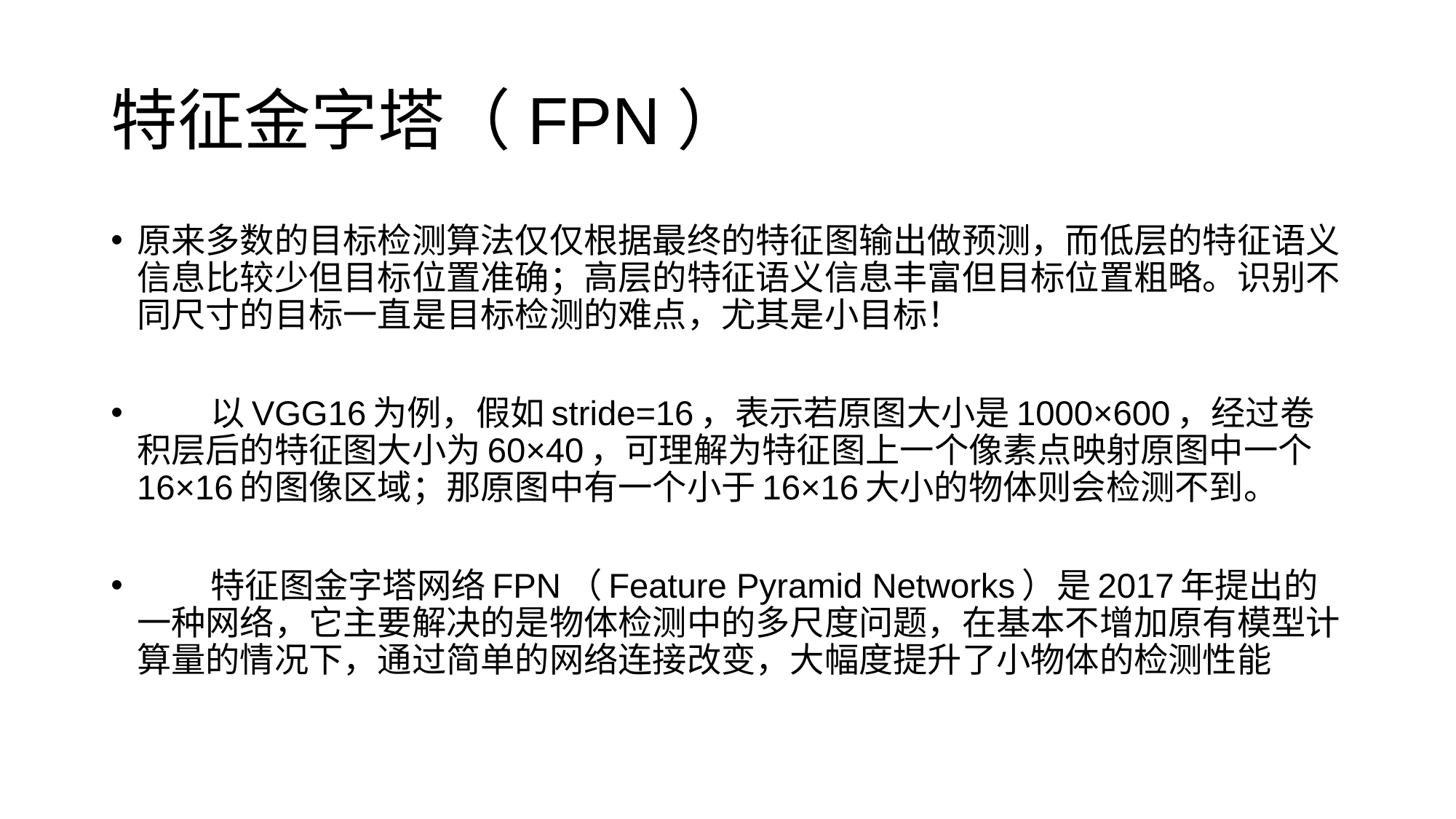

# 特征金字塔（FPN）
原来多数的目标检测算法仅仅根据最终的特征图输出做预测，而低层的特征语义信息比较少但目标位置准确；高层的特征语义信息丰富但目标位置粗略。识别不同尺寸的目标一直是目标检测的难点，尤其是小目标！

     以VGG16为例，假如stride=16，表示若原图大小是1000×600，经过卷积层后的特征图大小为60×40，可理解为特征图上一个像素点映射原图中一个16×16的图像区域；那原图中有一个小于16×16大小的物体则会检测不到。

     特征图金字塔网络FPN（Feature Pyramid Networks）是2017年提出的一种网络，它主要解决的是物体检测中的多尺度问题，在基本不增加原有模型计算量的情况下，通过简单的网络连接改变，大幅度提升了小物体的检测性能